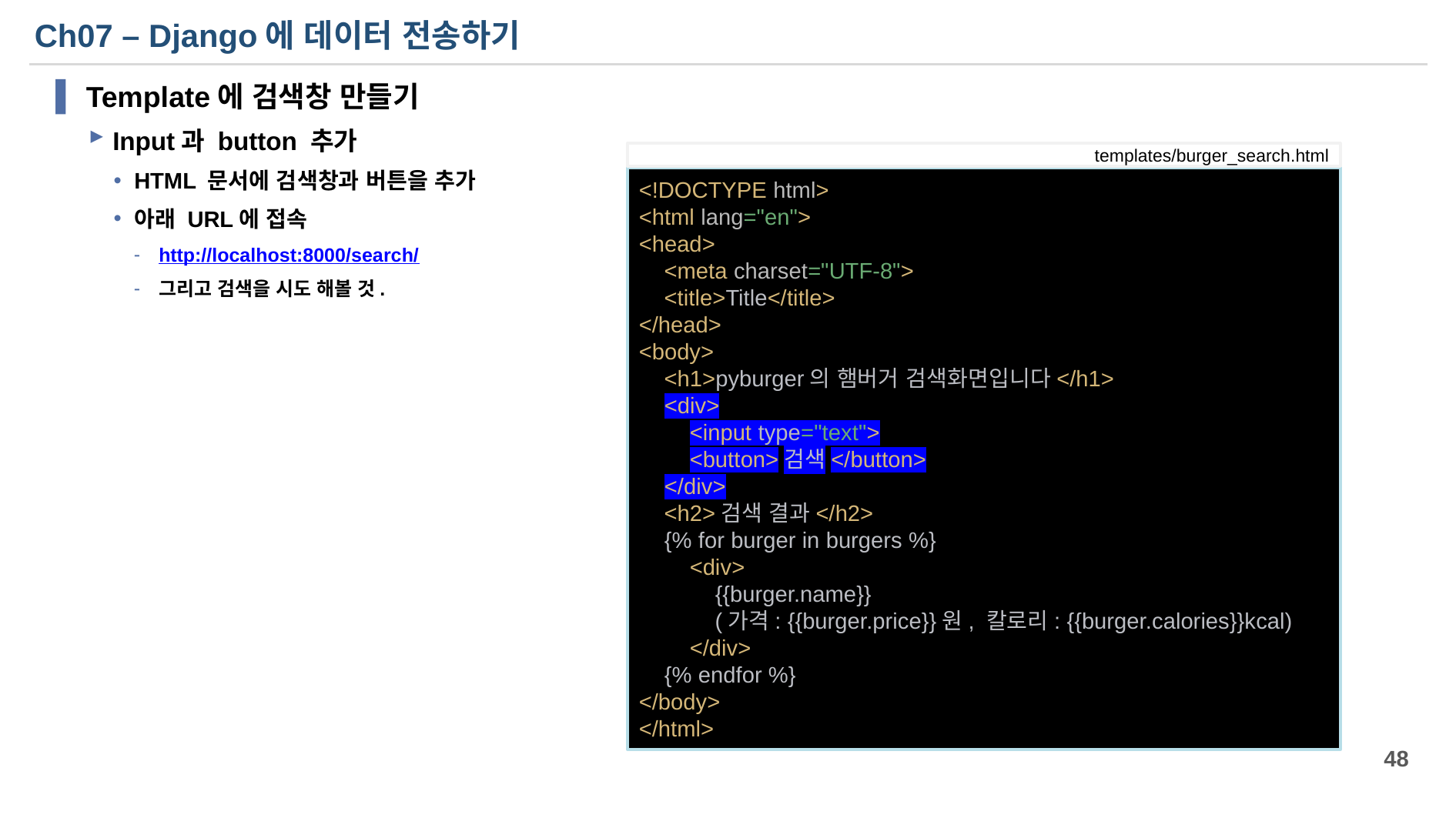

# Ch07 – Django에 데이터 전송하기
Template에 검색창 만들기
Input과 button 추가
HTML 문서에 검색창과 버튼을 추가
아래 URL에 접속
http://localhost:8000/search/
그리고 검색을 시도 해볼 것.

templates/burger_search.html
<!DOCTYPE html>
<html lang="en">
<head>
    <meta charset="UTF-8">
    <title>Title</title>
</head>
<body>
    <h1>pyburger의 햄버거 검색화면입니다</h1>
    <div>
        <input type="text">
        <button>검색</button>
    </div>
    <h2>검색 결과</h2>
    {% for burger in burgers %}
        <div>
            {{burger.name}}
            (가격: {{burger.price}}원, 칼로리: {{burger.calories}}kcal)
        </div>
    {% endfor %}
</body>
</html>
48